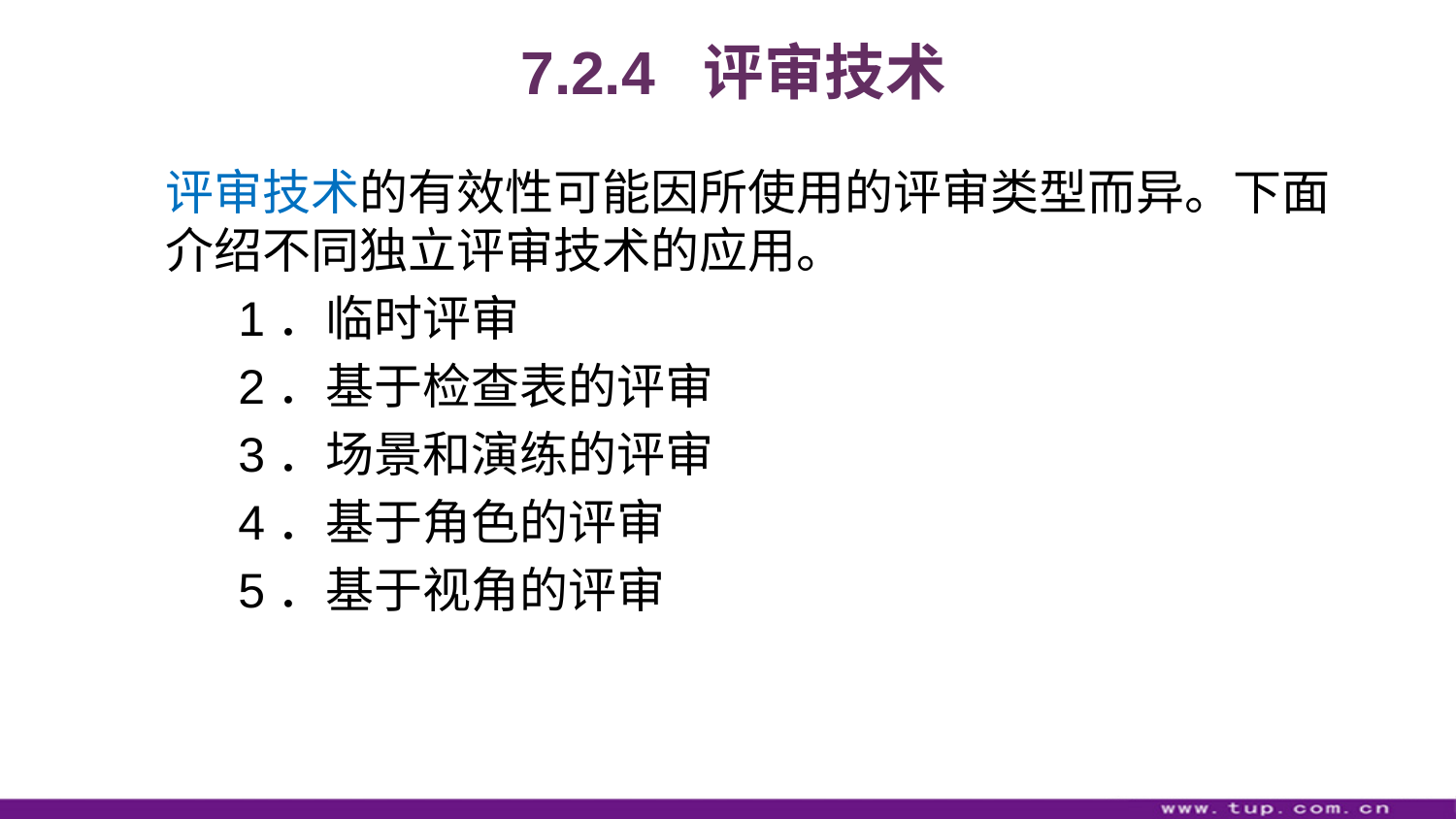

7.2.4  评审技术
评审技术的有效性可能因所使用的评审类型而异。下面介绍不同独立评审技术的应用。
1．临时评审
2．基于检查表的评审
3．场景和演练的评审
4．基于角色的评审
5．基于视角的评审